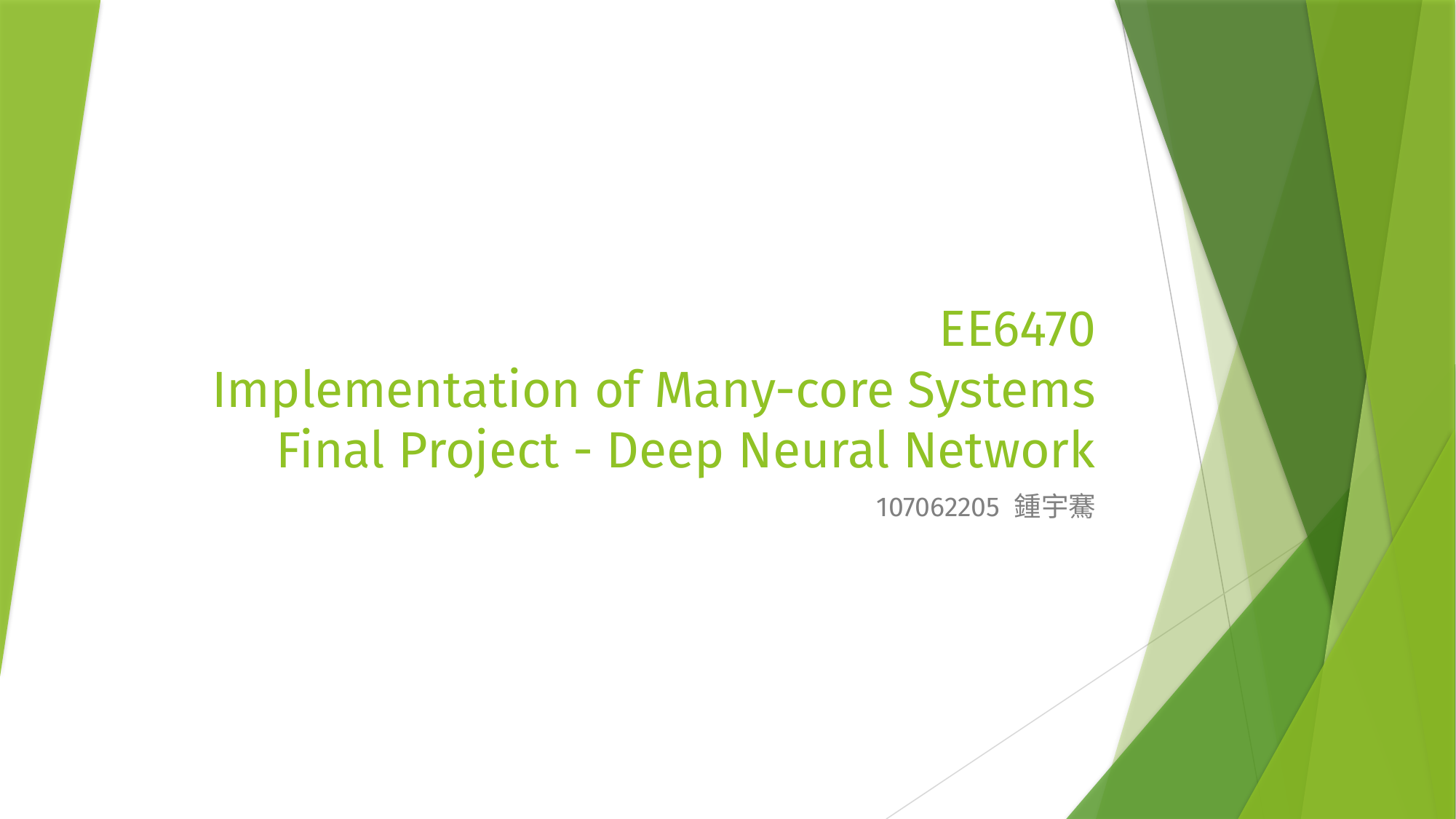

# EE6470 Implementation of Many-core Systems Final Project - Deep Neural Network
107062205 鍾宇騫